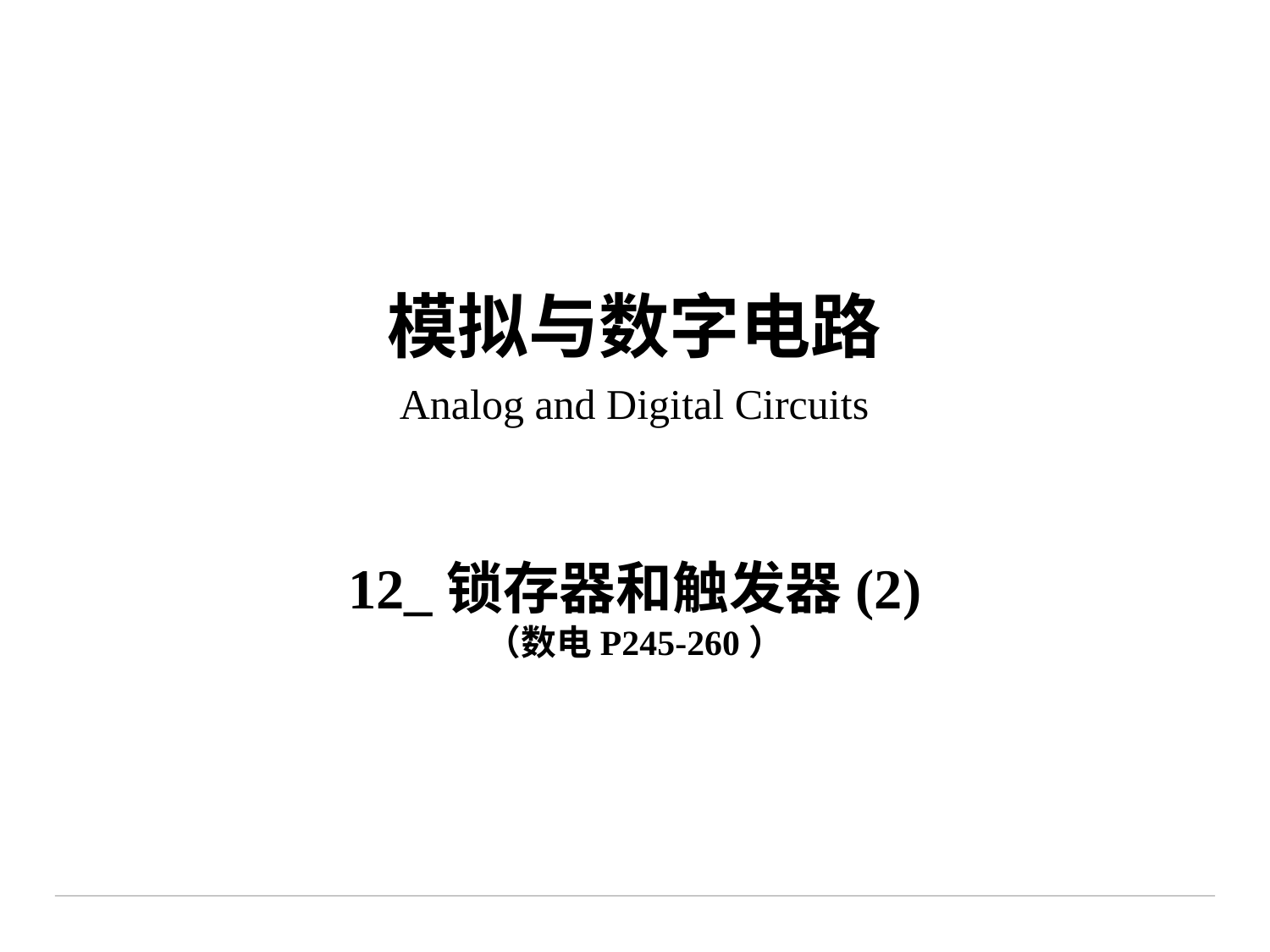

# 模拟与数字电路 Analog and Digital Circuits
12_锁存器和触发器(2)
（数电P245-260）